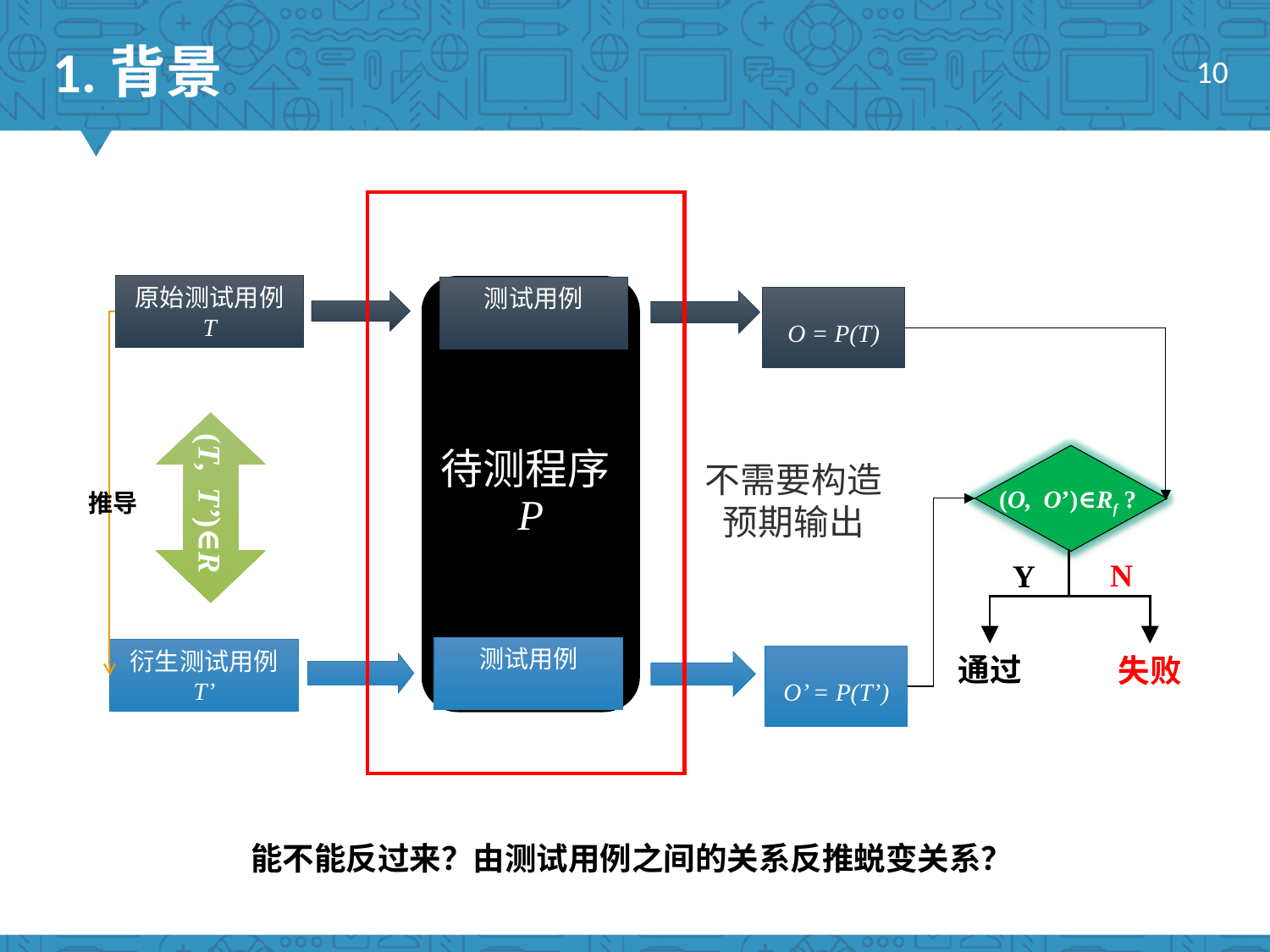

1.背景
10

待测程序P
原始测试用例
T
测试用例

O = P(T)

(T,  T’)∈R

不需要构造预期输出
(O,  O’)∈Rf ?
推导
N
Y
测试用例

衍生测试用例
T’
通过
失败

O’ = P(T’)

能不能反过来？由测试用例之间的关系反推蜕变关系？